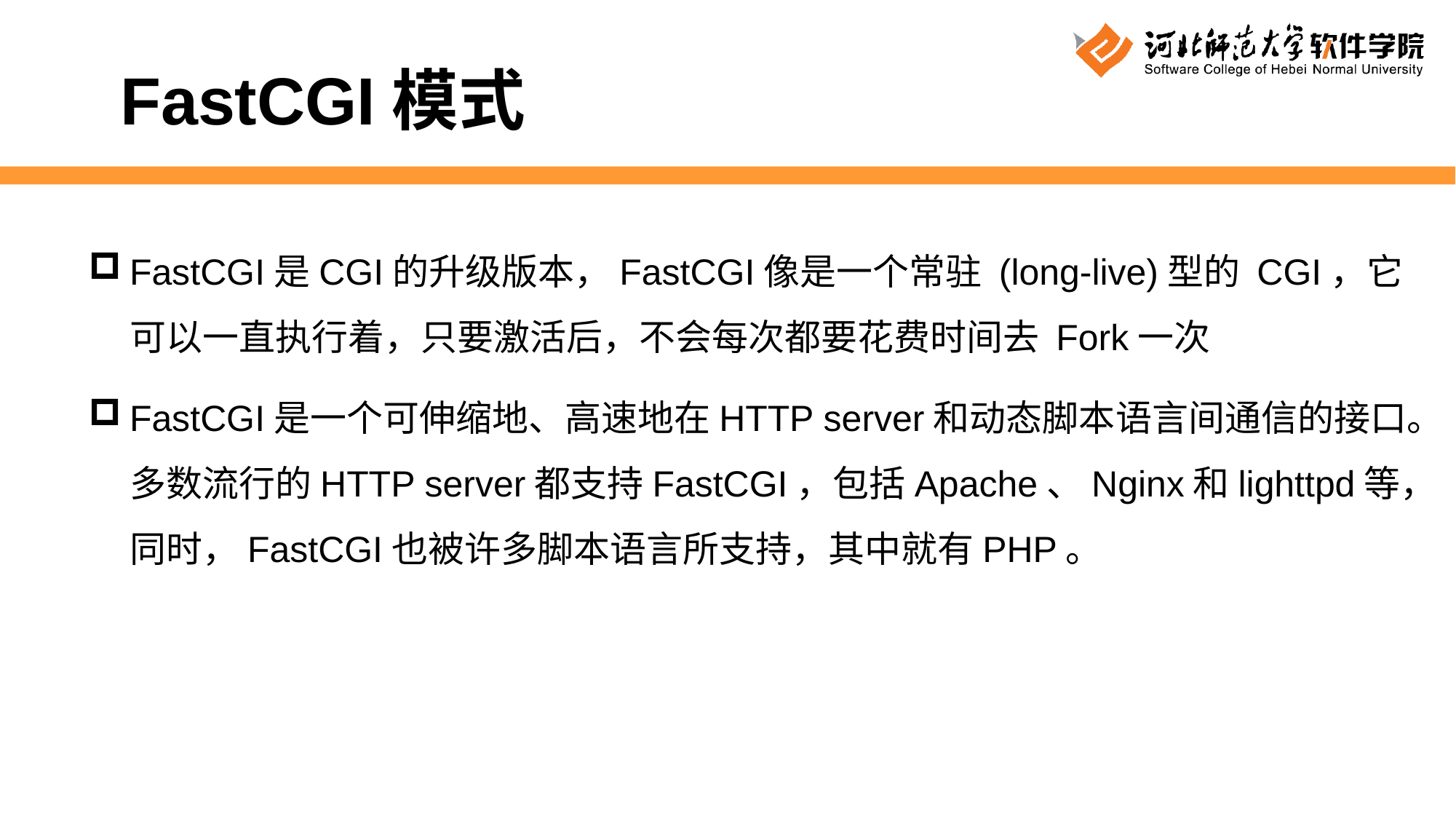

FastCGI模式
FastCGI是CGI的升级版本，FastCGI像是一个常驻 (long-live)型的 CGI，它可以一直执行着，只要激活后，不会每次都要花费时间去 Fork一次
FastCGI是一个可伸缩地、高速地在HTTP server和动态脚本语言间通信的接口。多数流行的HTTP server都支持FastCGI，包括Apache、Nginx和lighttpd等，同时，FastCGI也被许多脚本语言所支持，其中就有PHP。